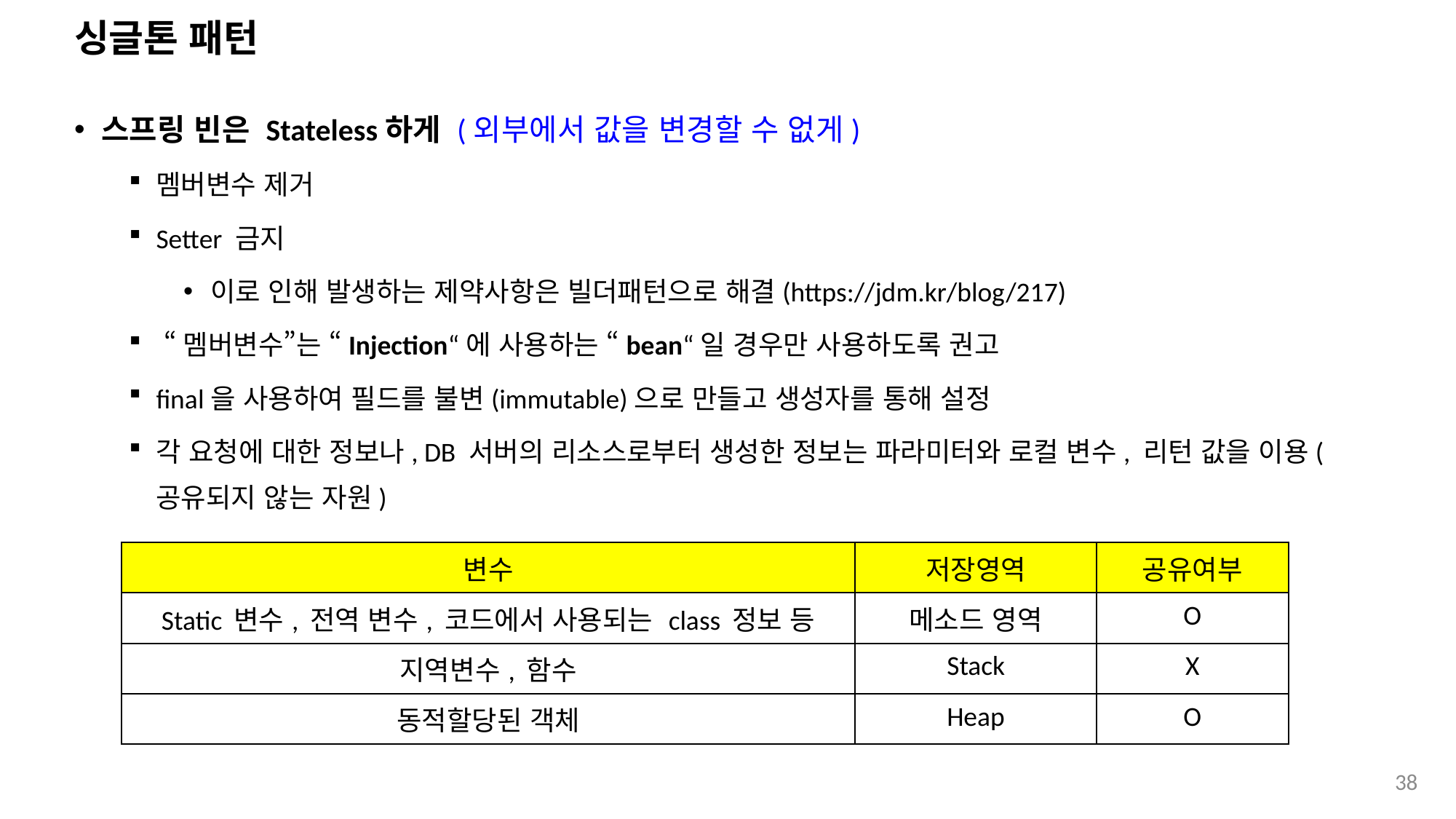

# 싱글톤 패턴
스프링 빈은 Stateless하게 (외부에서 값을 변경할 수 없게)
멤버변수 제거
Setter 금지
이로 인해 발생하는 제약사항은 빌더패턴으로 해결(https://jdm.kr/blog/217)
 “멤버변수”는 “Injection“에 사용하는 “bean“일 경우만 사용하도록 권고
final을 사용하여 필드를 불변(immutable)으로 만들고 생성자를 통해 설정
각 요청에 대한 정보나, DB 서버의 리소스로부터 생성한 정보는 파라미터와 로컬 변수, 리턴 값을 이용(공유되지 않는 자원)
| 변수 | 저장영역 | 공유여부 |
| --- | --- | --- |
| Static 변수, 전역 변수, 코드에서 사용되는 class 정보 등 | 메소드 영역 | O |
| 지역변수, 함수 | Stack | X |
| 동적할당된 객체 | Heap | O |
38